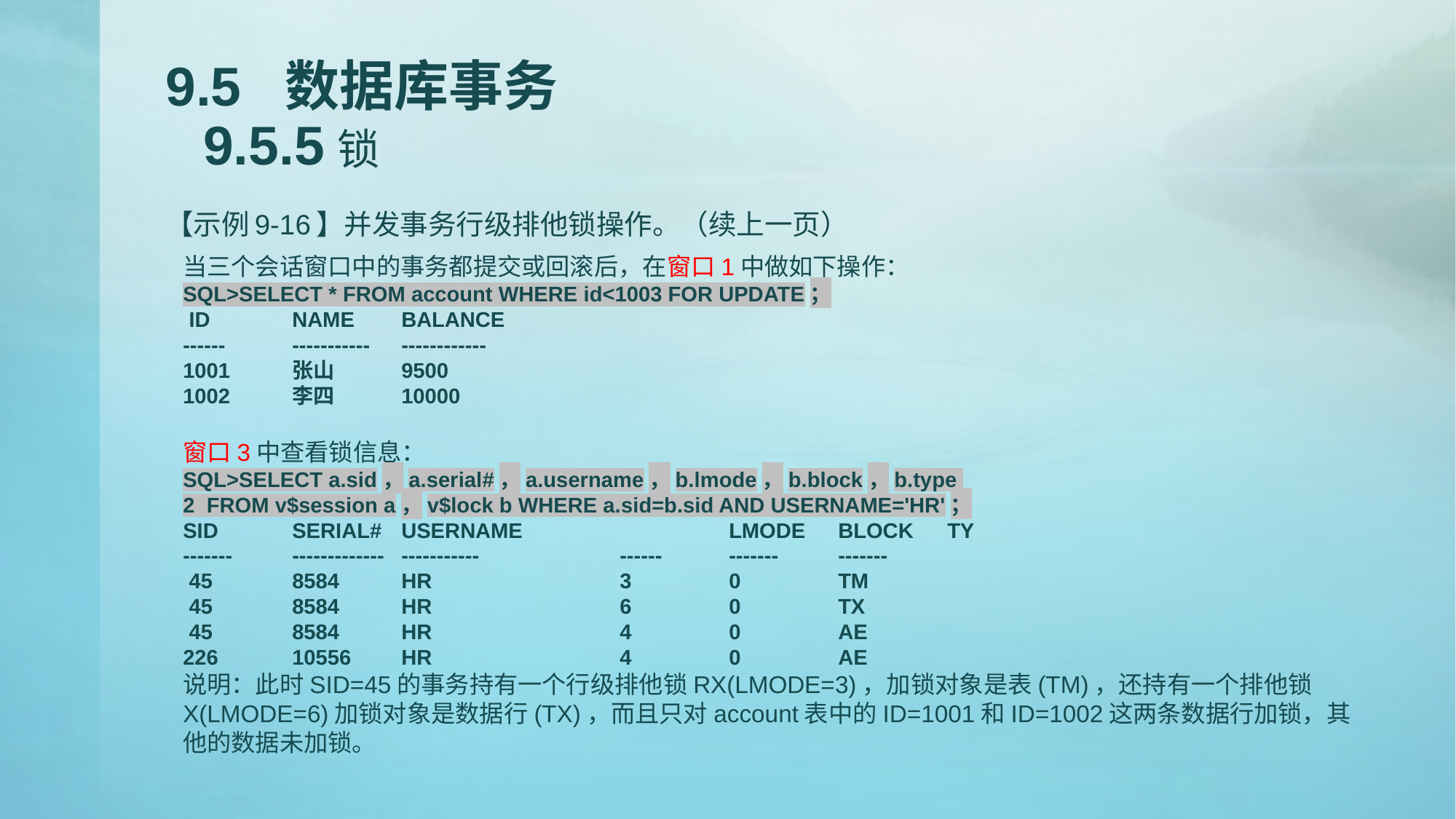

# 9.5  数据库事务 9.5.5锁
【示例9-16】并发事务行级排他锁操作。（续上一页）
当三个会话窗口中的事务都提交或回滚后，在窗口1中做如下操作：
SQL>SELECT * FROM account WHERE id<1003 FOR UPDATE；
 ID	NAME	BALANCE
------	-----------	------------
1001	张山	9500
1002	李四	10000

窗口3中查看锁信息：
SQL>SELECT a.sid，a.serial#，a.username，b.lmode，b.block，b.type
2  FROM v$session a，v$lock b WHERE a.sid=b.sid AND USERNAME='HR'；
SID	SERIAL#	USERNAME		LMODE	BLOCK	TY
-------	-------------	-----------		------	-------	-------
 45	8584	HR		3	0	TM
 45	8584	HR		6	0	TX
 45	8584	HR		4	0	AE
226	10556	HR		4	0	AE
说明：此时SID=45的事务持有一个行级排他锁RX(LMODE=3)，加锁对象是表(TM)，还持有一个排他锁X(LMODE=6)加锁对象是数据行(TX)，而且只对account表中的ID=1001和ID=1002这两条数据行加锁，其他的数据未加锁。